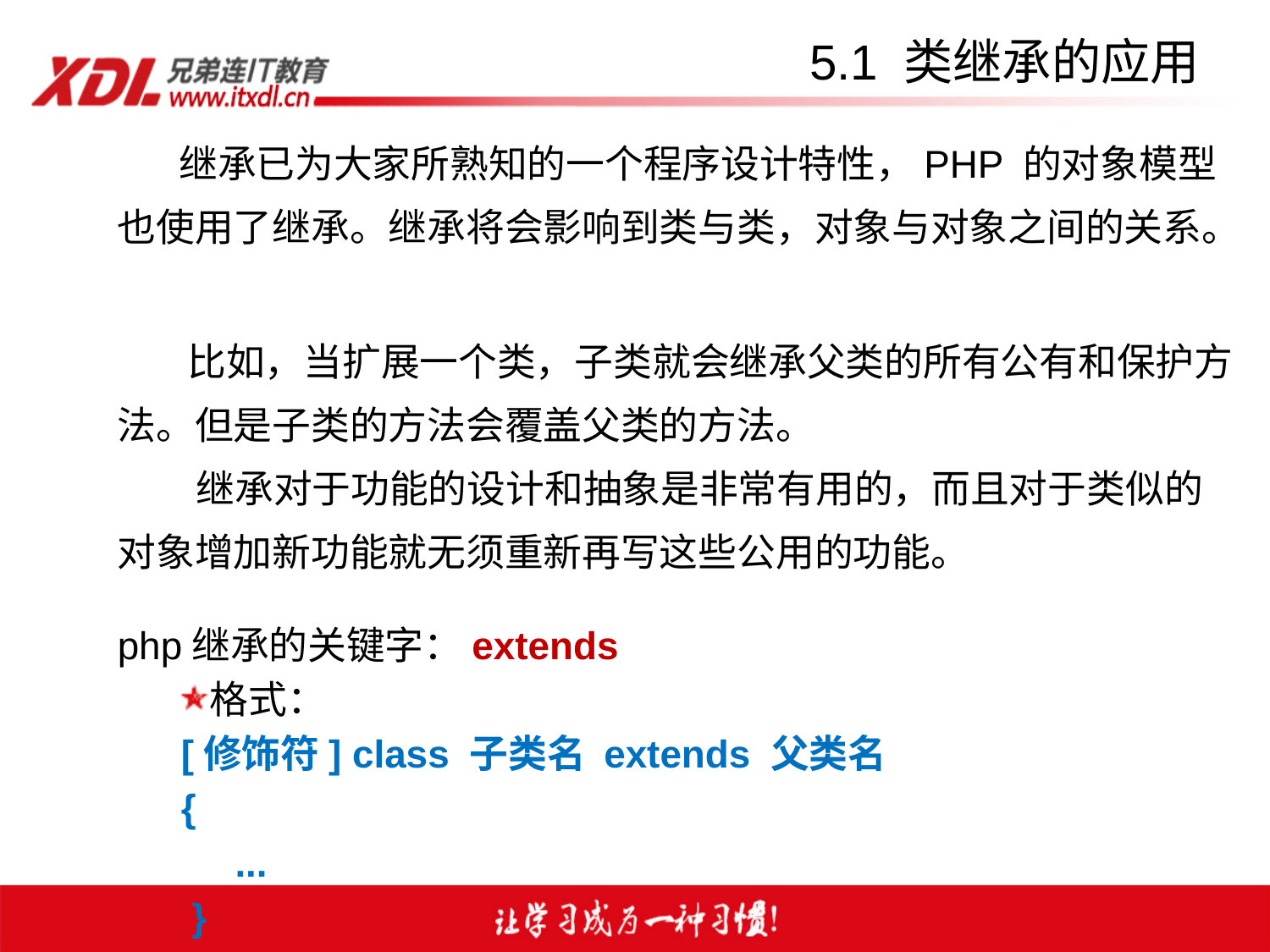

# 5.1 类继承的应用
      继承已为大家所熟知的一个程序设计特性，PHP 的对象模型也使用了继承。继承将会影响到类与类，对象与对象之间的关系。
       比如，当扩展一个类，子类就会继承父类的所有公有和保护方法。但是子类的方法会覆盖父类的方法。
        继承对于功能的设计和抽象是非常有用的，而且对于类似的对象增加新功能就无须重新再写这些公用的功能。
php继承的关键字：extends
格式：
[修饰符] class 子类名 extends 父类名
{
     ...
 }